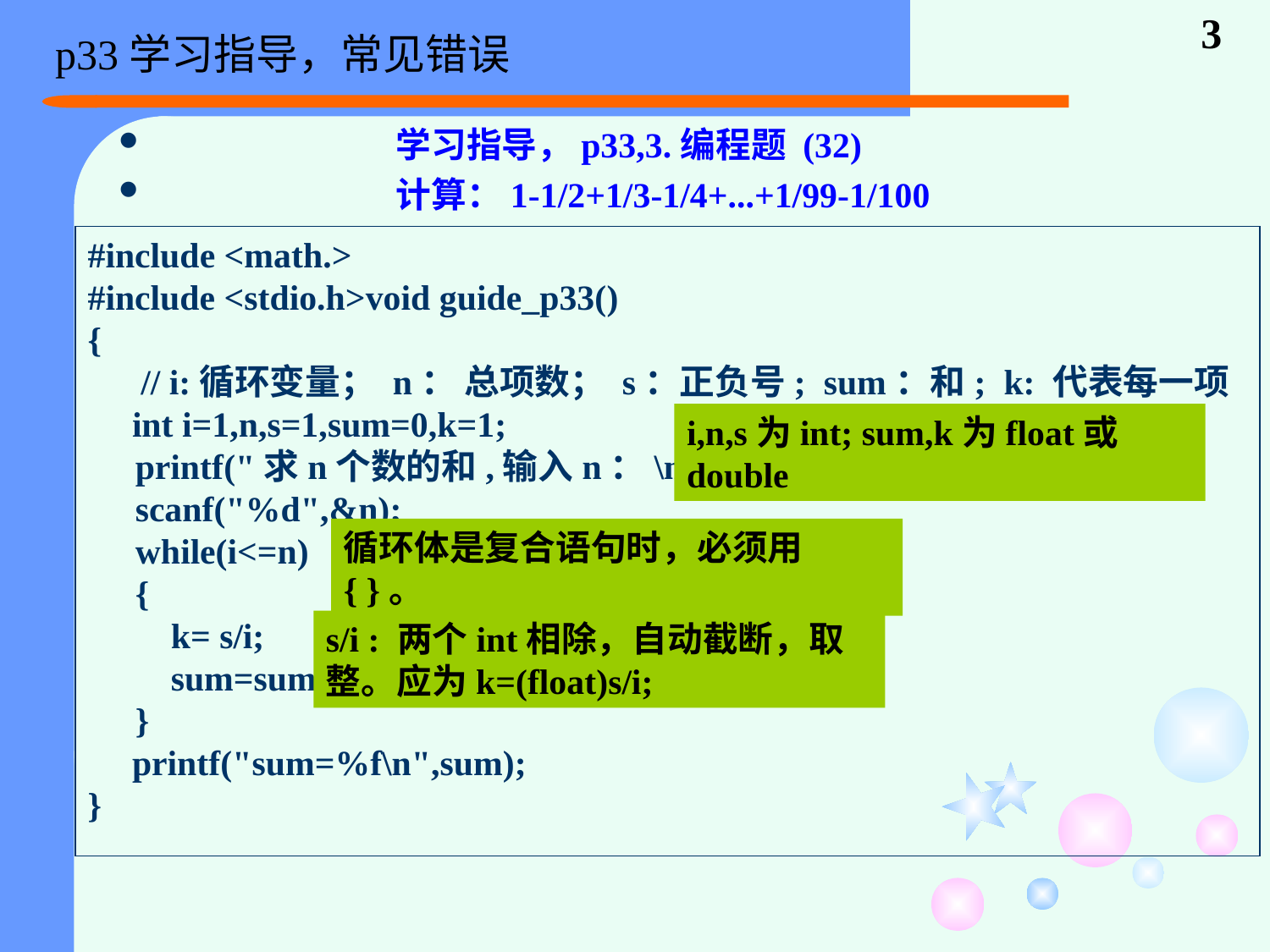

p33学习指导，常见错误
3
学习指导，p33,3.编程题 (32)
计算：1-1/2+1/3-1/4+...+1/99-1/100
#include <math.>
#include <stdio.h>void guide_p33()
{
      // i:循环变量； n： 总项数； s：正负号;  sum：和;  k: 代表每一项
     int i=1,n,s=1,sum=0,k=1;
	printf("求n个数的和,输入n：\n");
	scanf("%d",&n);
	while(i<=n)
	{
	    k= s/i;
	    sum=sum+k; s=-s; i++;
	}
     printf("sum=%f\n",sum);
}
i,n,s为int; sum,k为float或double
循环体是复合语句时，必须用{ }。
s/i : 两个int相除，自动截断，取整。应为k=(float)s/i;